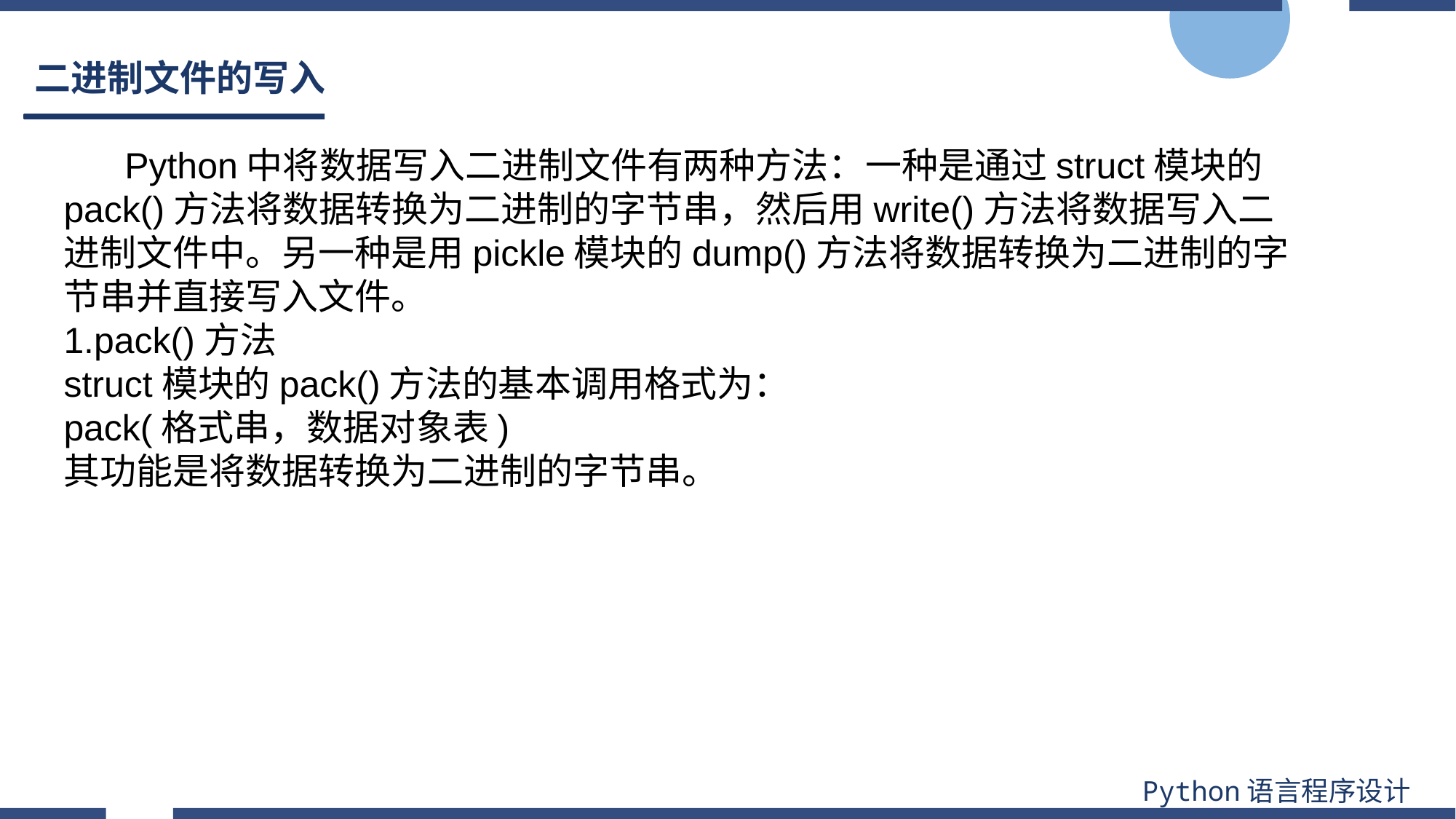

# 二进制文件的写入
      Python中将数据写入二进制文件有两种方法：一种是通过struct模块的pack()方法将数据转换为二进制的字节串，然后用write()方法将数据写入二进制文件中。另一种是用pickle模块的dump()方法将数据转换为二进制的字节串并直接写入文件。
1.pack()方法
struct模块的pack()方法的基本调用格式为：
pack(格式串，数据对象表)
其功能是将数据转换为二进制的字节串。